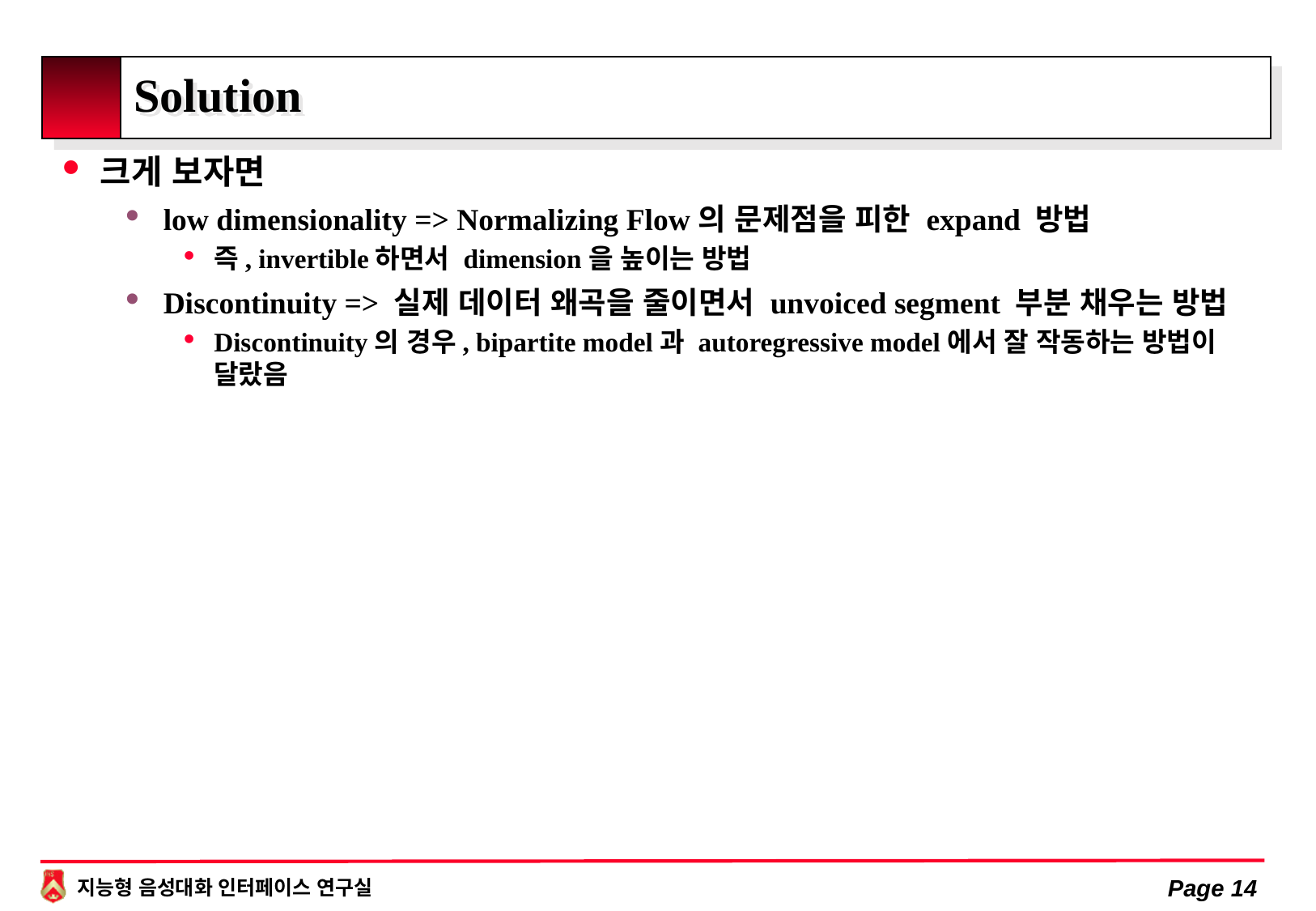

# Solution
크게 보자면
low dimensionality => Normalizing Flow의 문제점을 피한 expand 방법
즉, invertible하면서 dimension을 높이는 방법
Discontinuity => 실제 데이터 왜곡을 줄이면서 unvoiced segment 부분 채우는 방법
Discontinuity의 경우, bipartite model과 autoregressive model에서 잘 작동하는 방법이 달랐음

Page 14